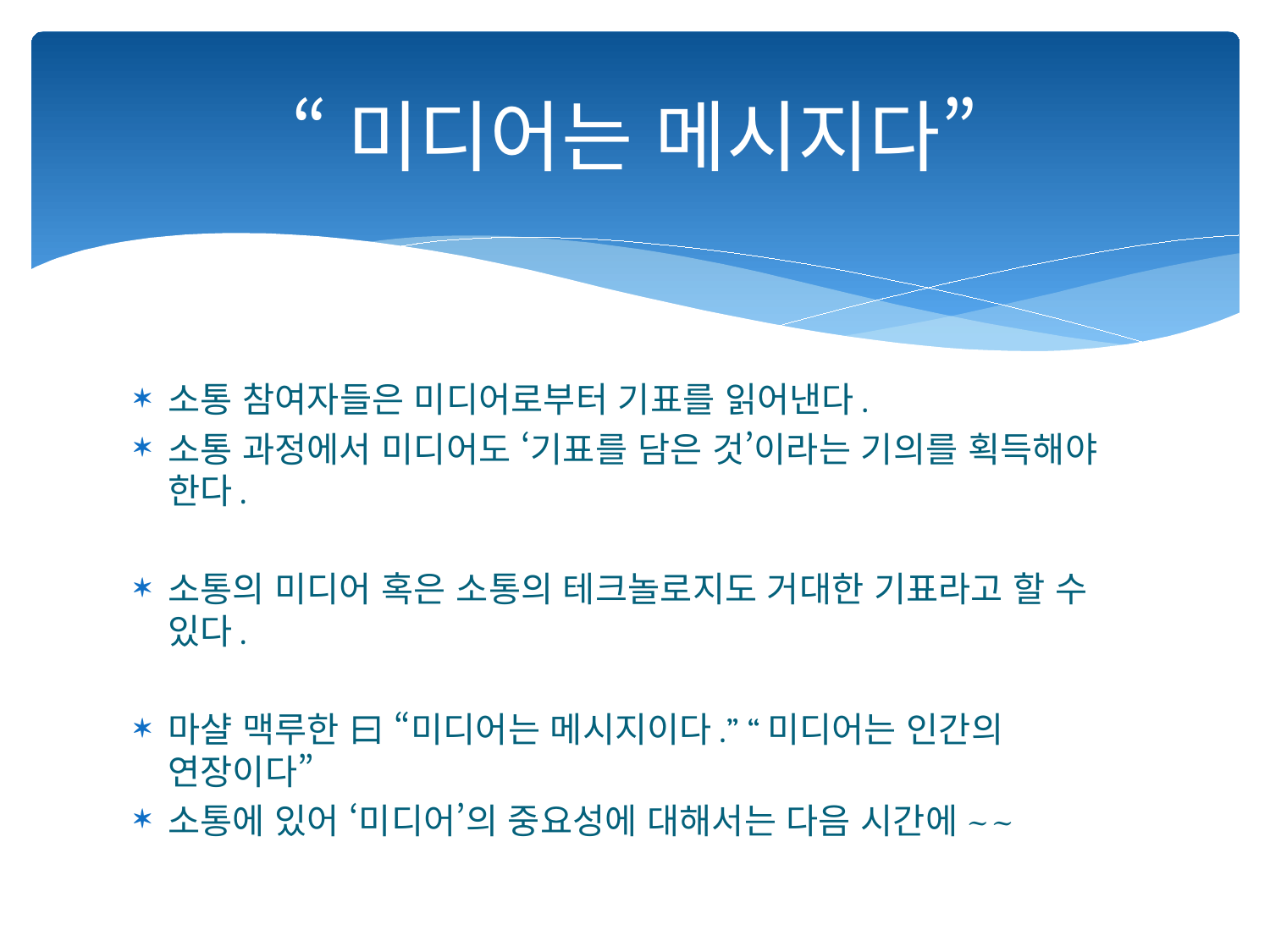

# “미디어는 메시지다”
소통 참여자들은 미디어로부터 기표를 읽어낸다.
소통 과정에서 미디어도 ‘기표를 담은 것’이라는 기의를 획득해야 한다.

소통의 미디어 혹은 소통의 테크놀로지도 거대한 기표라고 할 수 있다.

마샬 맥루한 曰 “미디어는 메시지이다.” “미디어는 인간의 연장이다”
소통에 있어 ‘미디어’의 중요성에 대해서는 다음 시간에~~